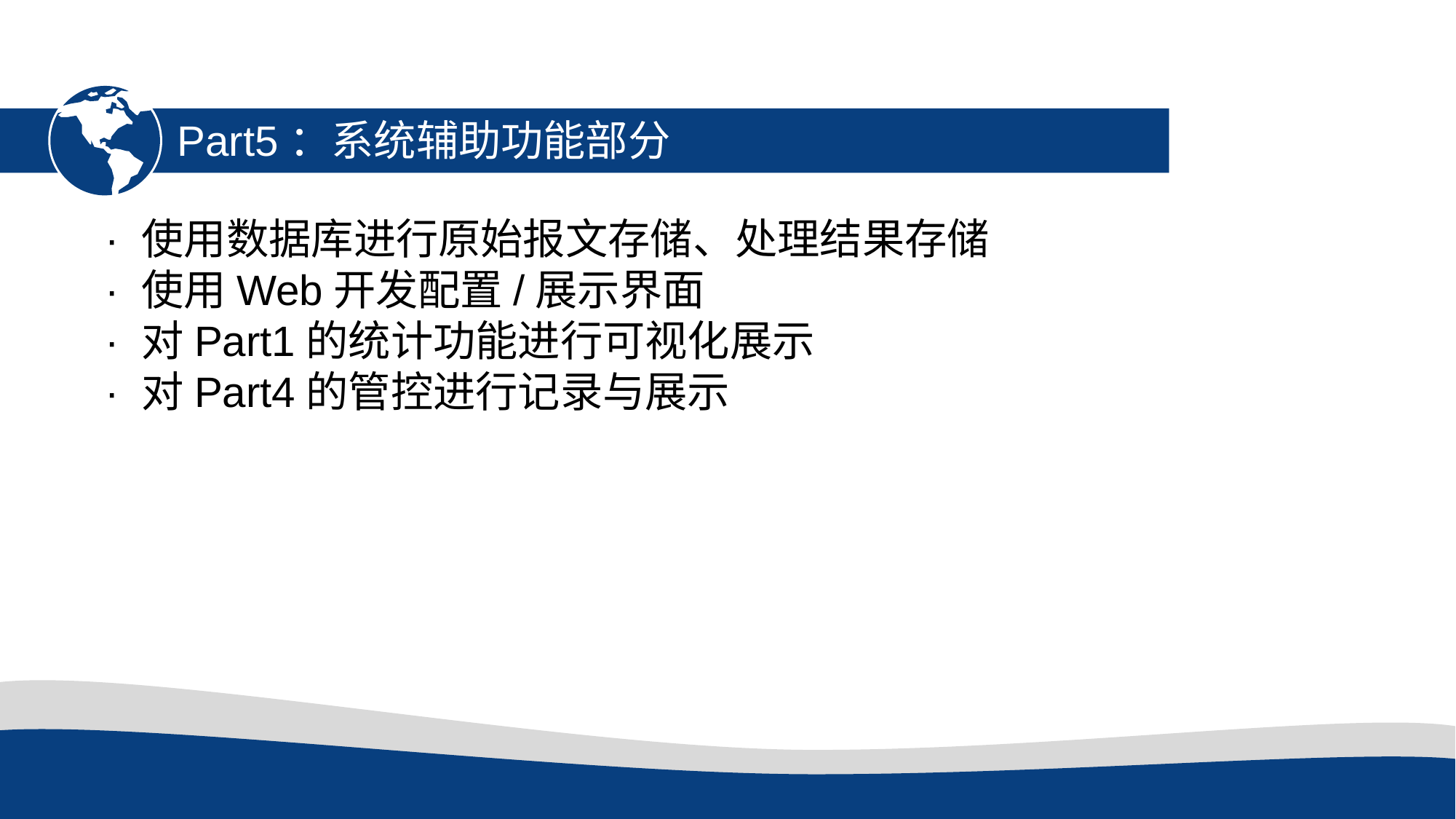

Part5：系统辅助功能部分
· 使用数据库进行原始报文存储、处理结果存储
· 使用Web开发配置/展示界面
· 对Part1的统计功能进行可视化展示
· 对Part4的管控进行记录与展示